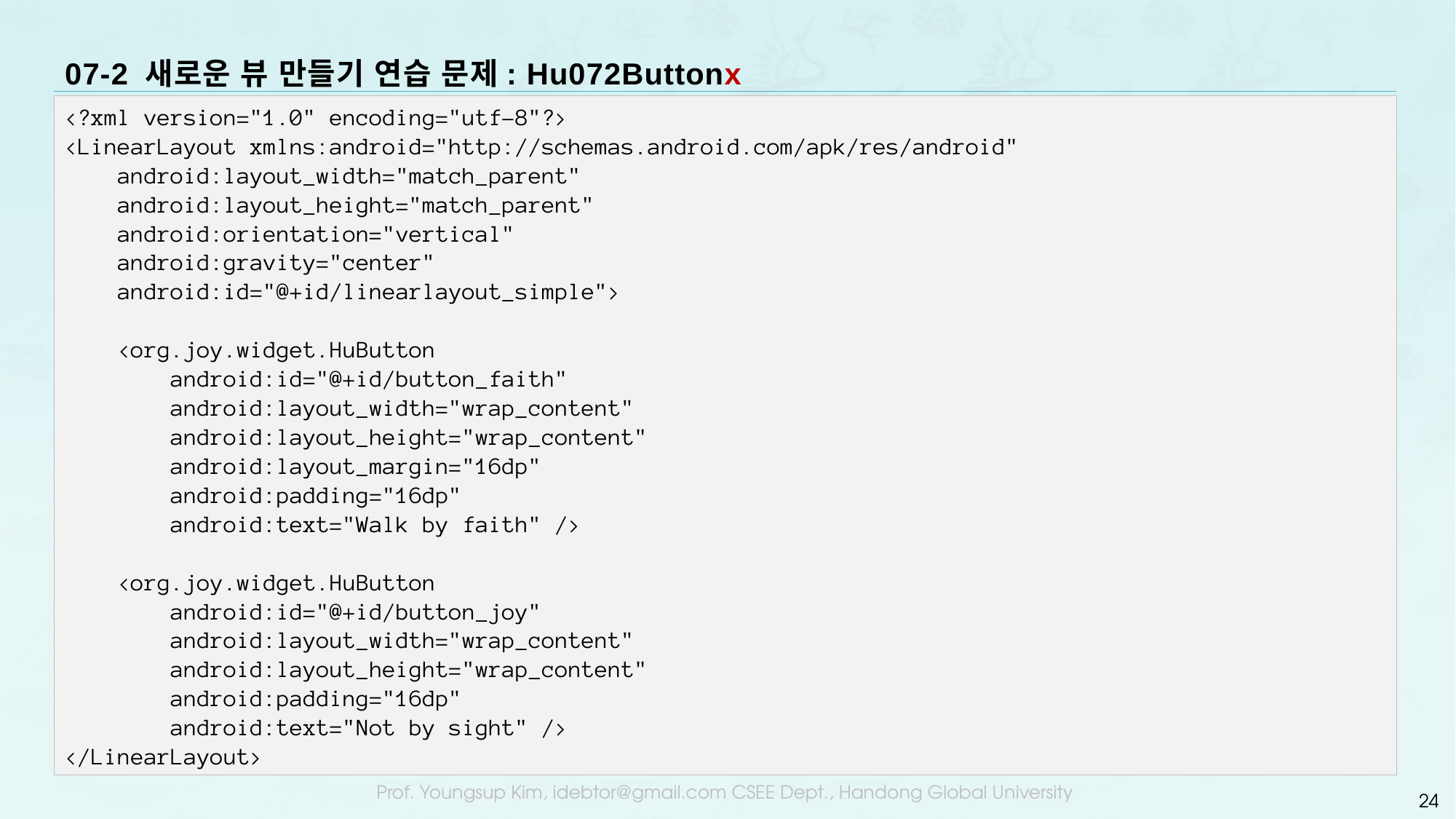

# 07-2 새로운 뷰 만들기 연습 문제: Hu072Buttonx
<?xml version="1.0" encoding="utf-8"?>
<LinearLayout xmlns:android="http://schemas.android.com/apk/res/android"
    android:layout_width="match_parent"
    android:layout_height="match_parent"
    android:orientation="vertical"
    android:gravity="center"
    android:id="@+id/linearlayout_simple">

    <org.joy.widget.HuButton
        android:id="@+id/button_faith"
        android:layout_width="wrap_content"
        android:layout_height="wrap_content"
        android:layout_margin="16dp"
        android:padding="16dp"
        android:text="Walk by faith" />

    <org.joy.widget.HuButton
        android:id="@+id/button_joy"
        android:layout_width="wrap_content"
        android:layout_height="wrap_content"
        android:padding="16dp"
        android:text="Not by sight" />
</LinearLayout>

24